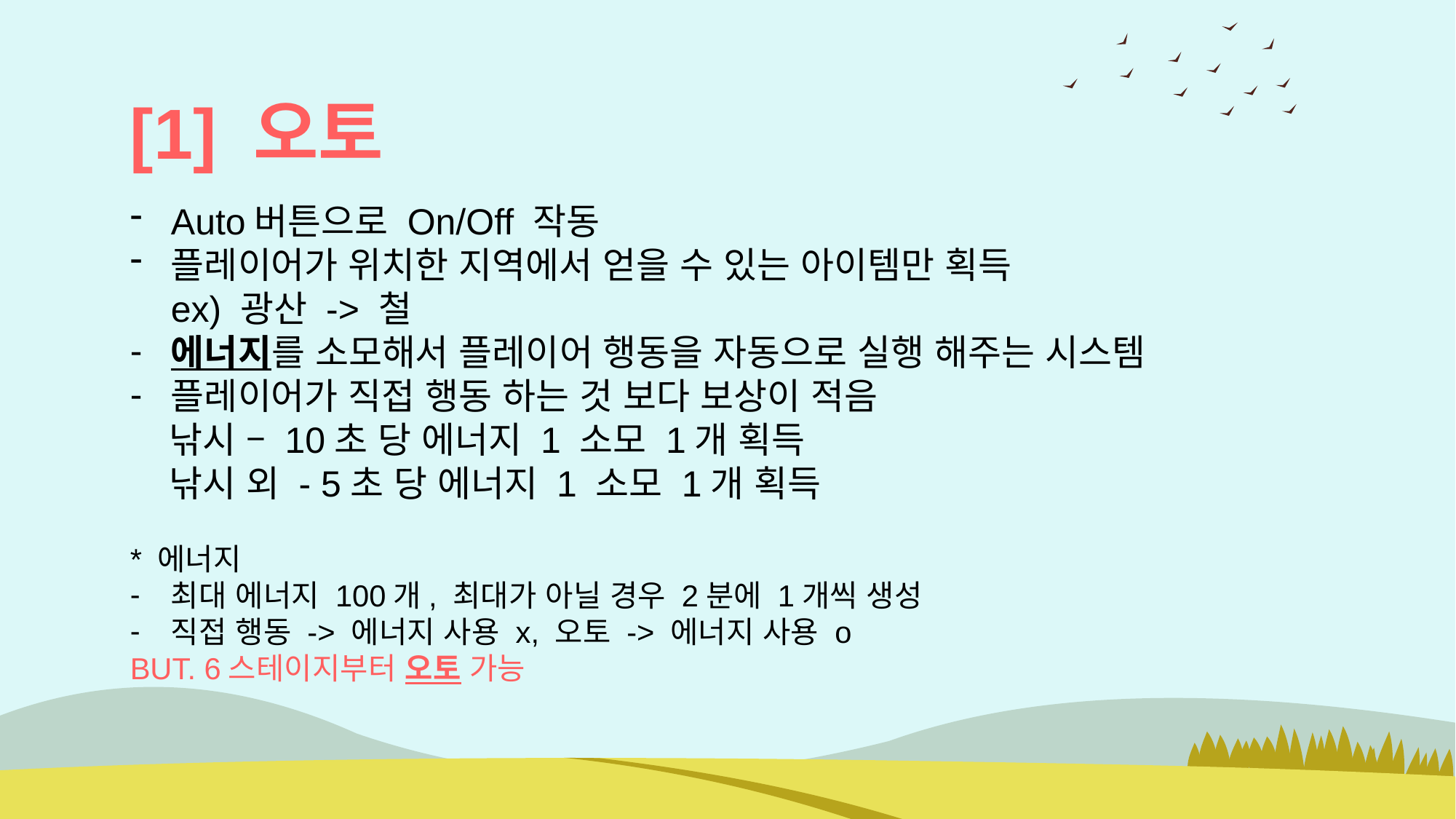

# [1] 오토
Auto버튼으로 On/Off 작동
플레이어가 위치한 지역에서 얻을 수 있는 아이템만 획득
    ex) 광산 -> 철
에너지를 소모해서 플레이어 행동을 자동으로 실행 해주는 시스템
플레이어가 직접 행동 하는 것 보다 보상이 적음
   낚시 – 10초 당 에너지 1 소모 1개 획득
   낚시 외 - 5초 당 에너지 1 소모 1개 획득

* 에너지
최대 에너지 100개, 최대가 아닐 경우 2분에 1개씩 생성
직접 행동 -> 에너지 사용 x, 오토 -> 에너지 사용 o
BUT. 6스테이지부터 오토 가능